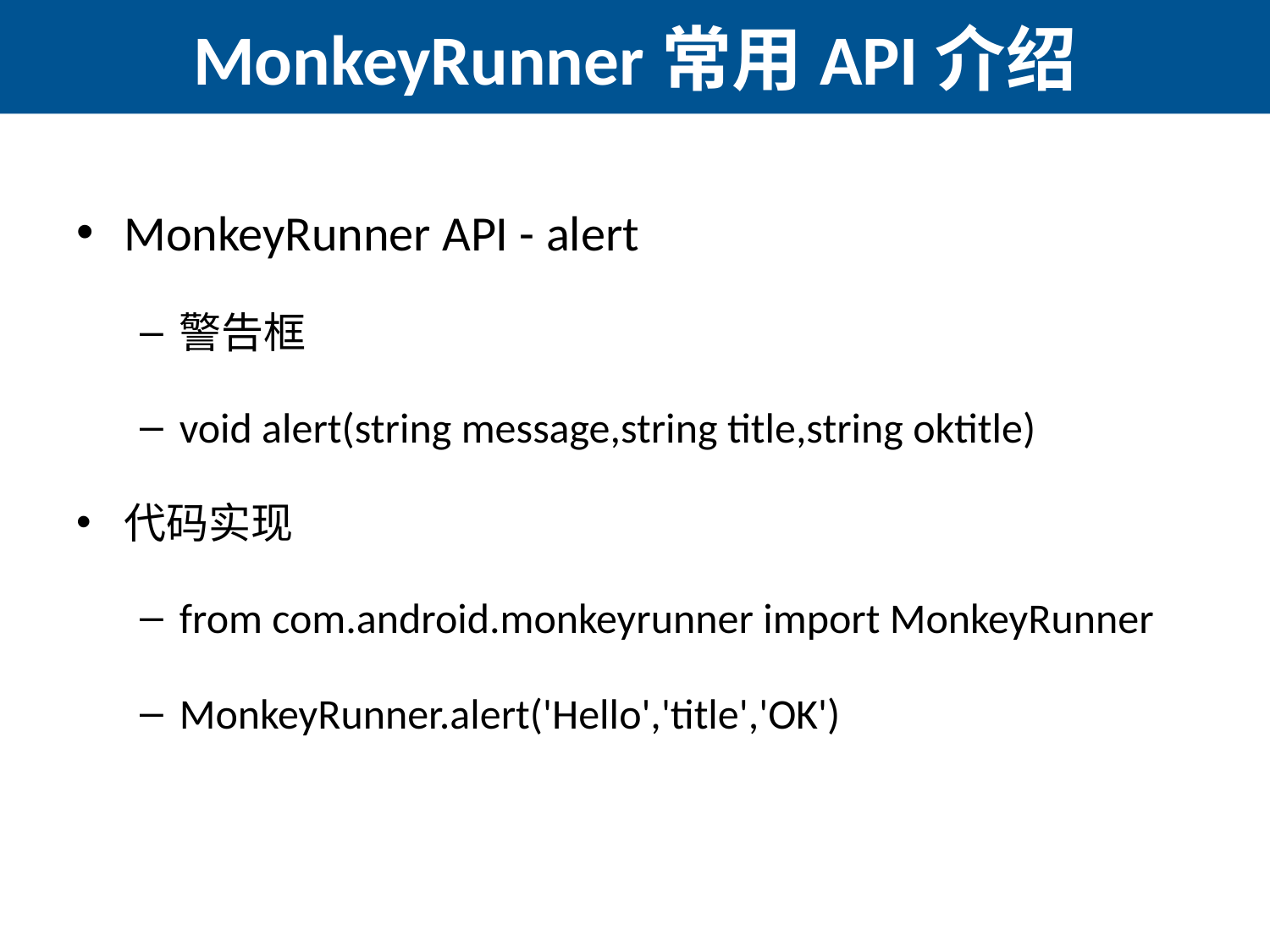

# MonkeyRunner常用API介绍
MonkeyRunner API - alert
警告框
void alert(string message,string title,string oktitle)
代码实现
from com.android.monkeyrunner import MonkeyRunner
MonkeyRunner.alert('Hello','title','OK')